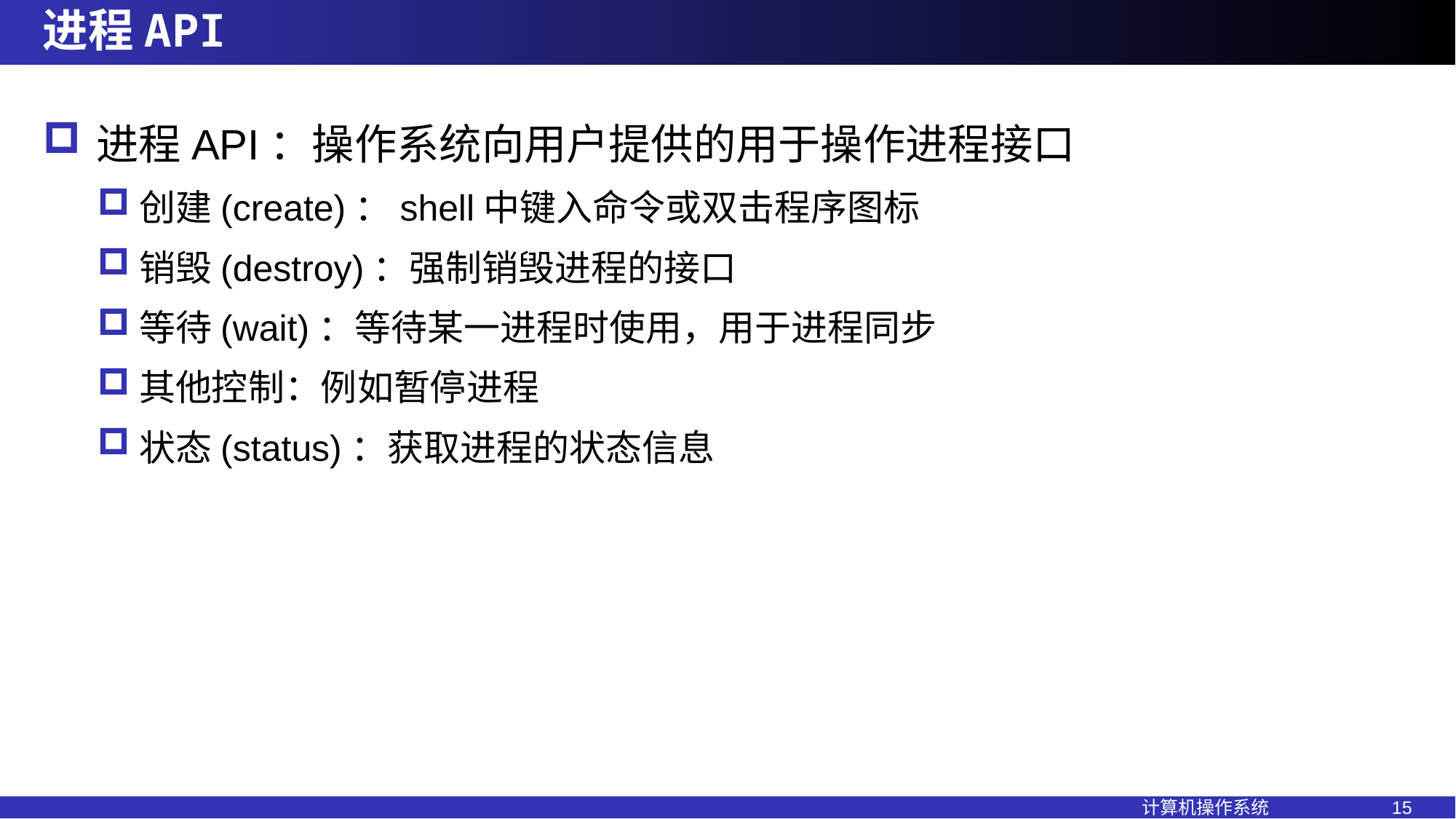

# 进程API
进程API：操作系统向用户提供的用于操作进程接口
创建(create)：shell中键入命令或双击程序图标
销毁(destroy)：强制销毁进程的接口
等待(wait)：等待某一进程时使用，用于进程同步
其他控制：例如暂停进程
状态(status)：获取进程的状态信息
计算机操作系统                     15